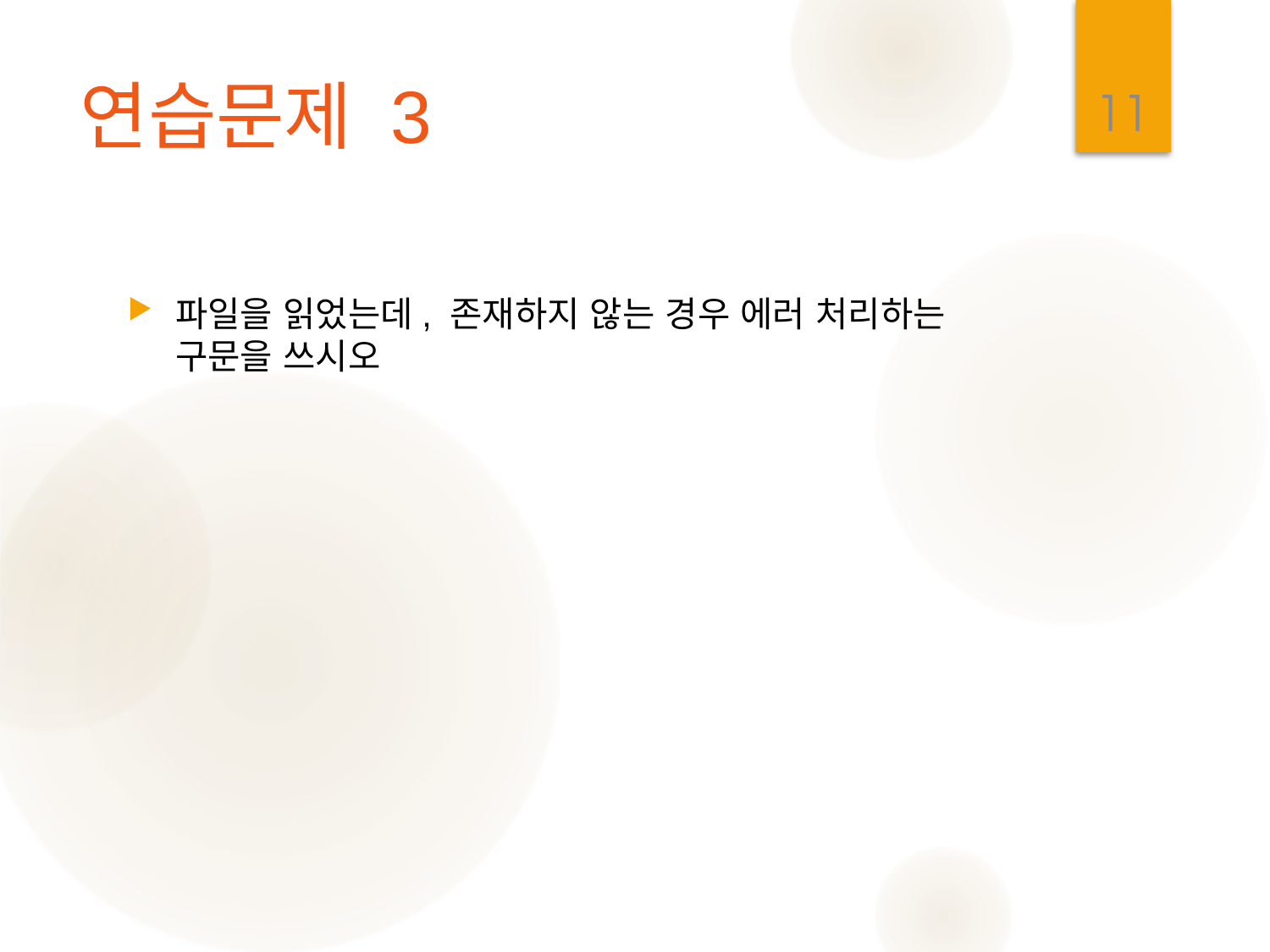

11
# 연습문제 3
파일을 읽었는데, 존재하지 않는 경우 에러 처리하는 구문을 쓰시오